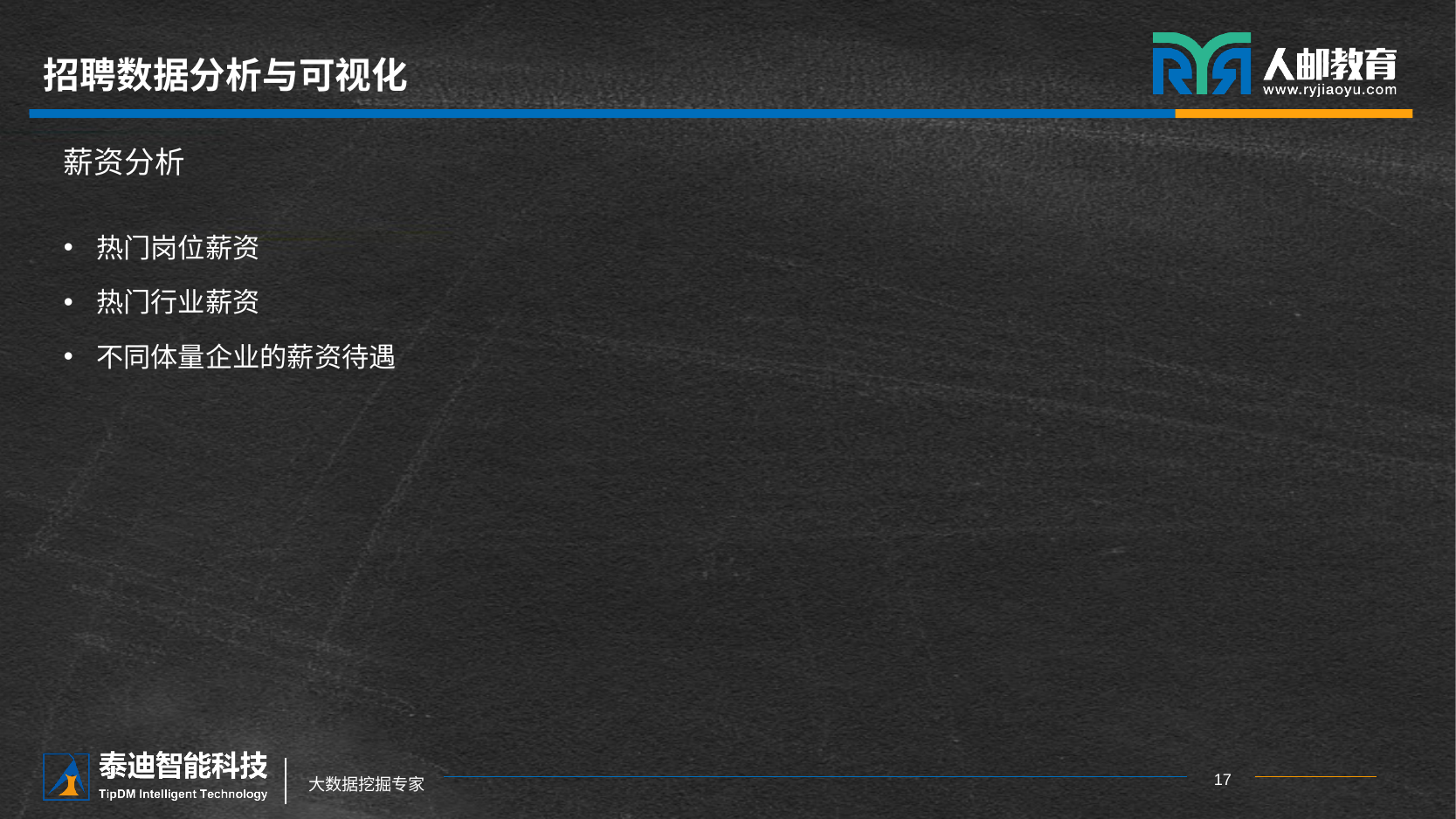

# 招聘数据分析与可视化
薪资分析
热门岗位薪资
热门行业薪资
不同体量企业的薪资待遇